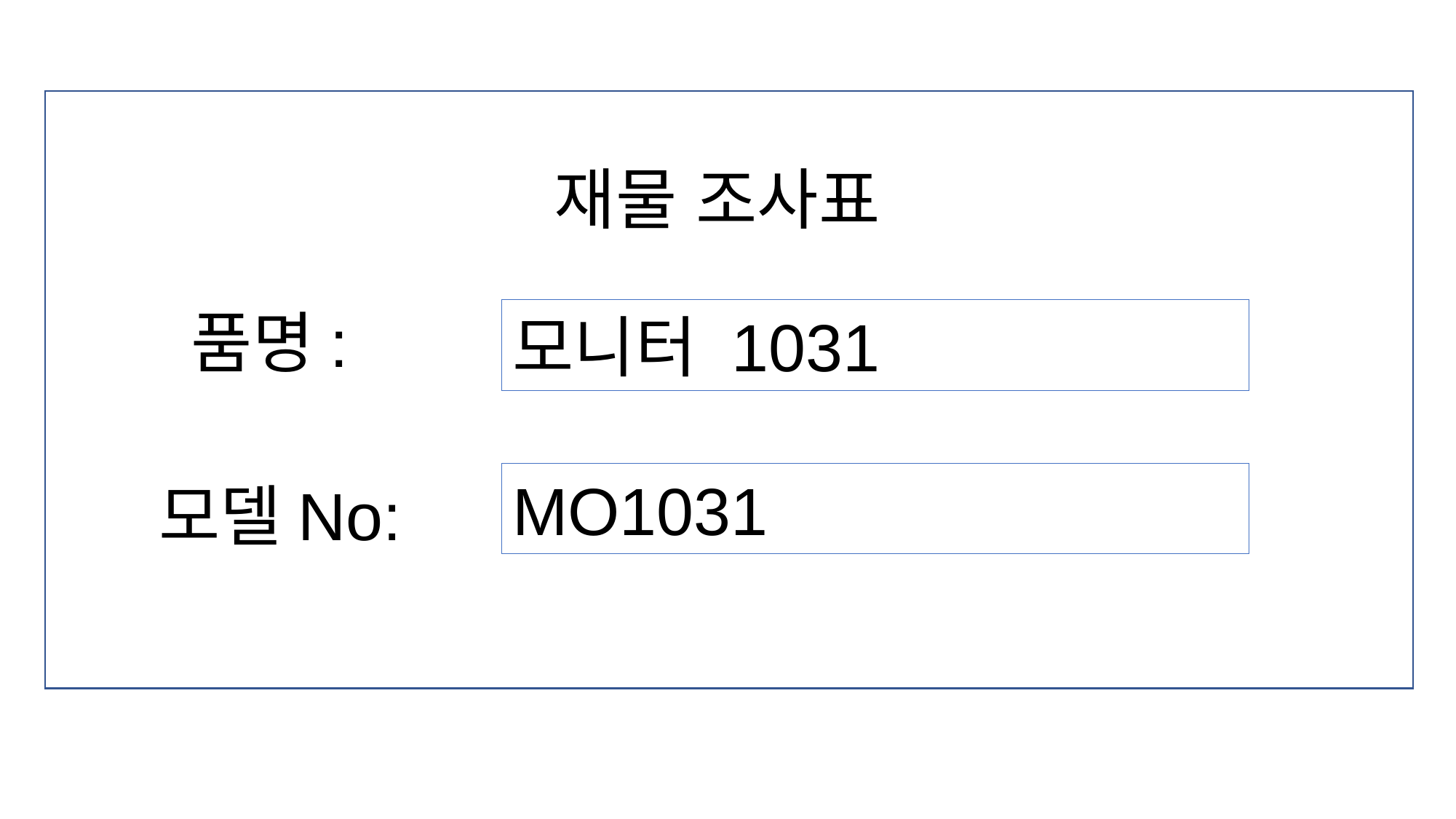

재물 조사표
품명:
모니터 1031
MO1031
모델No: